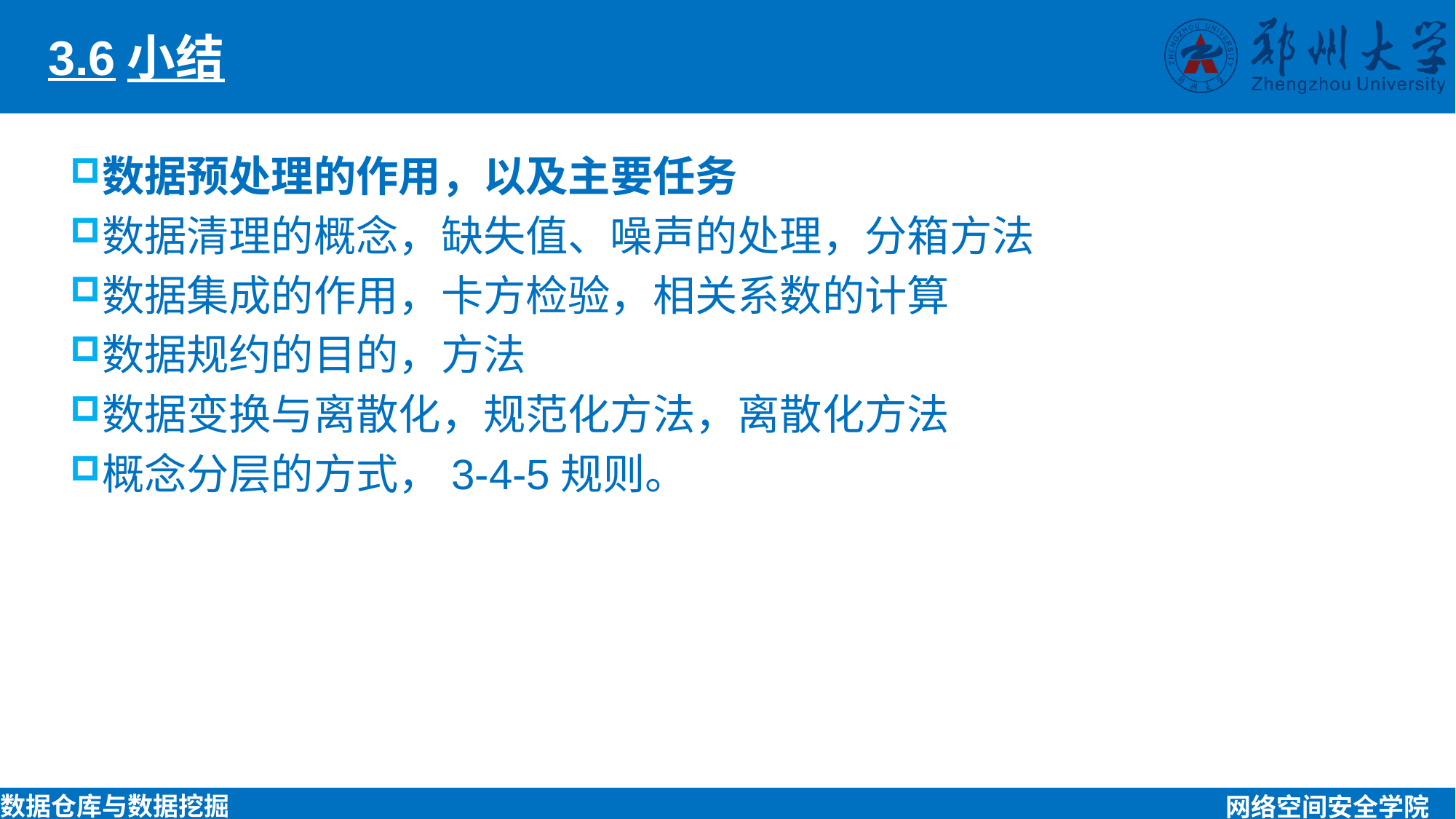

3.6小结
数据预处理的作用，以及主要任务
数据清理的概念，缺失值、噪声的处理，分箱方法
数据集成的作用，卡方检验，相关系数的计算
数据规约的目的，方法
数据变换与离散化，规范化方法，离散化方法
概念分层的方式，3-4-5规则。